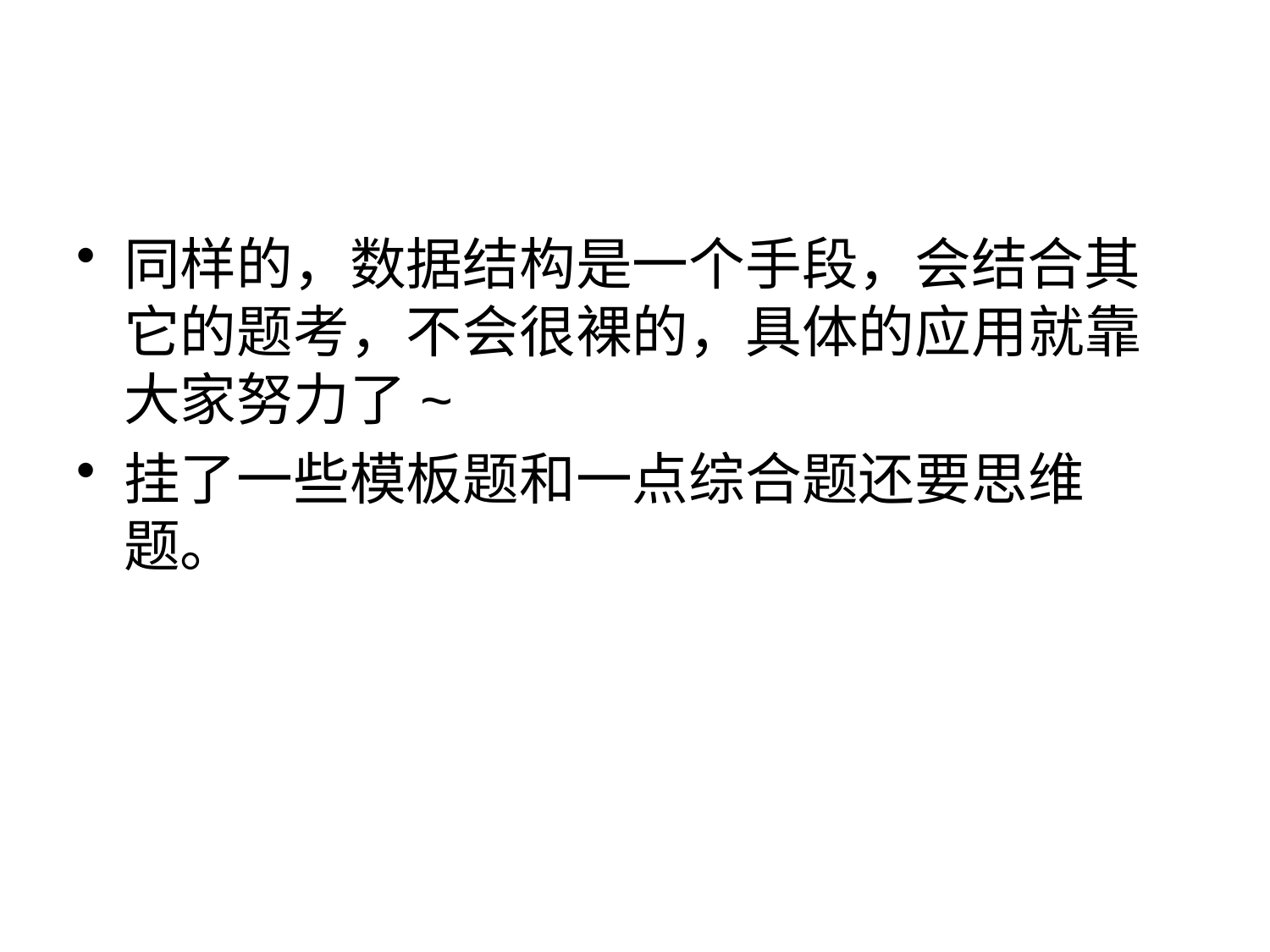

#
同样的，数据结构是一个手段，会结合其它的题考，不会很裸的，具体的应用就靠大家努力了~
挂了一些模板题和一点综合题还要思维题。